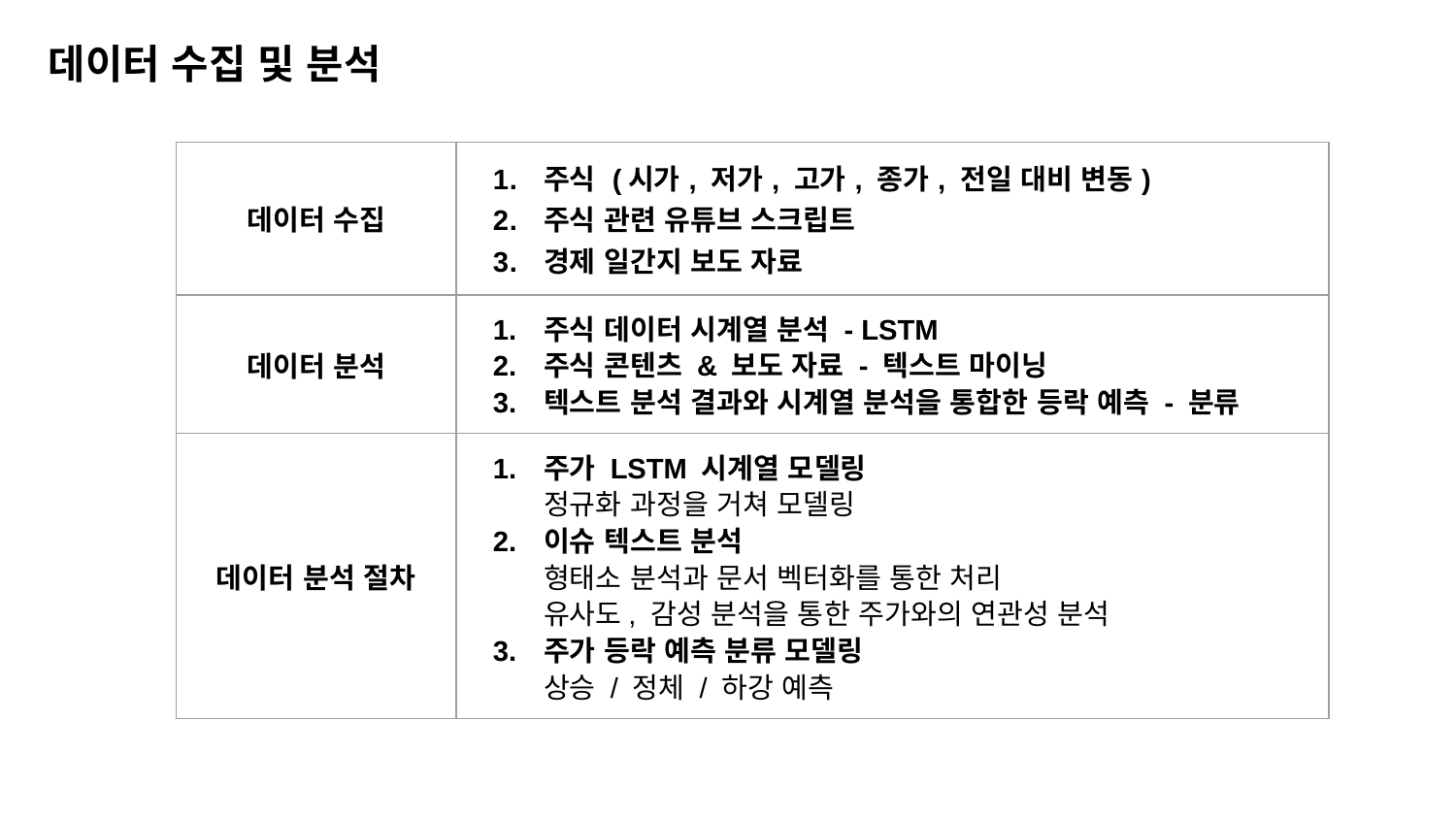

데이터 수집 및 분석
| 데이터 수집 | 주식 (시가, 저가, 고가, 종가, 전일 대비 변동) 주식 관련 유튜브 스크립트 경제 일간지 보도 자료 |
| --- | --- |
| 데이터 분석 | 주식 데이터 시계열 분석 - LSTM 주식 콘텐츠 & 보도 자료 - 텍스트 마이닝 텍스트 분석 결과와 시계열 분석을 통합한 등락 예측 - 분류 |
| 데이터 분석 절차 | 주가 LSTM 시계열 모델링 정규화 과정을 거쳐 모델링 이슈 텍스트 분석 형태소 분석과 문서 벡터화를 통한 처리 유사도, 감성 분석을 통한 주가와의 연관성 분석 주가 등락 예측 분류 모델링 상승 / 정체 / 하강 예측 |